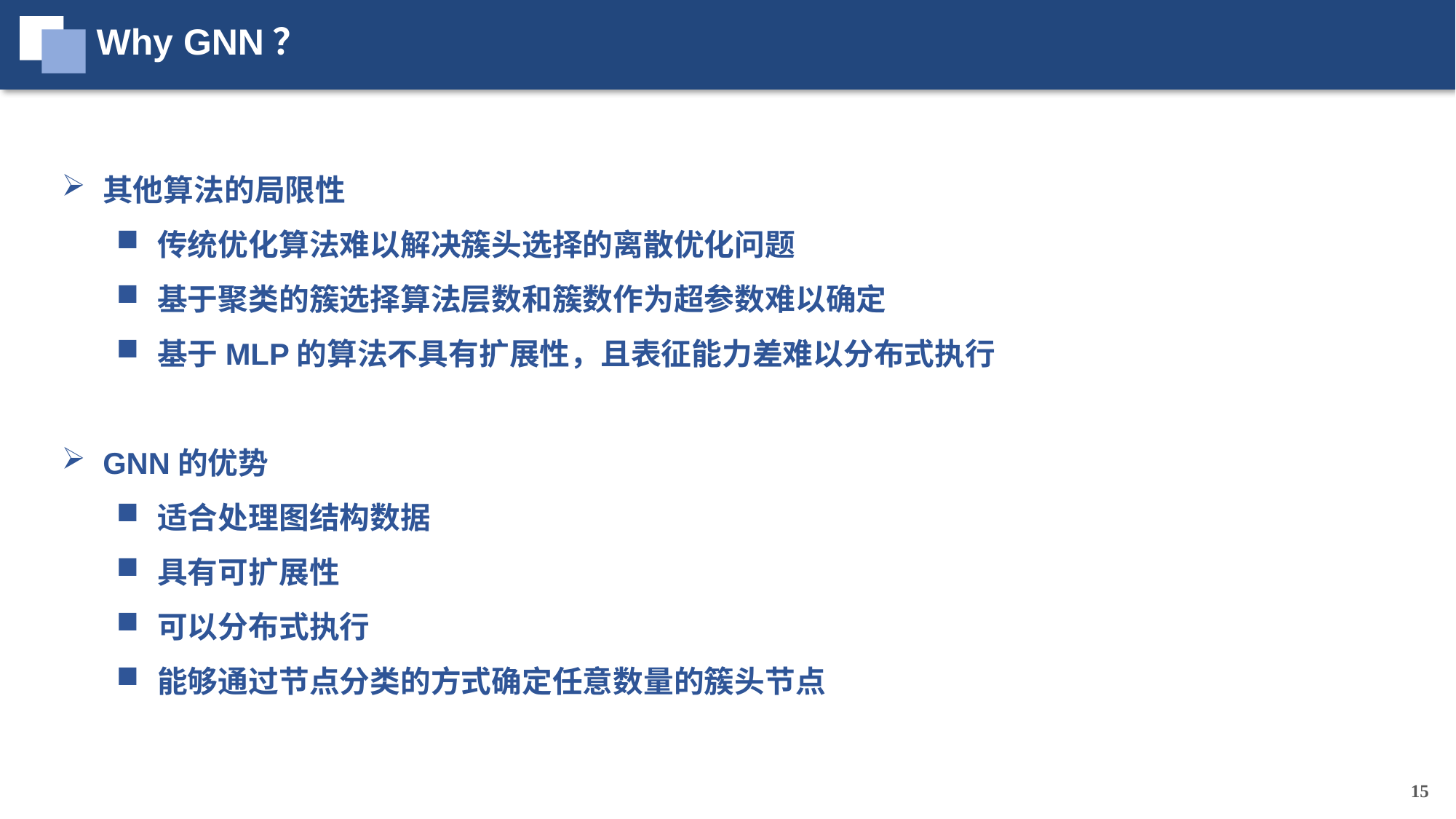

Why GNN？

其他算法的局限性
传统优化算法难以解决簇头选择的离散优化问题
基于聚类的簇选择算法层数和簇数作为超参数难以确定
基于MLP的算法不具有扩展性，且表征能力差难以分布式执行

GNN的优势
适合处理图结构数据
具有可扩展性
可以分布式执行
能够通过节点分类的方式确定任意数量的簇头节点
15